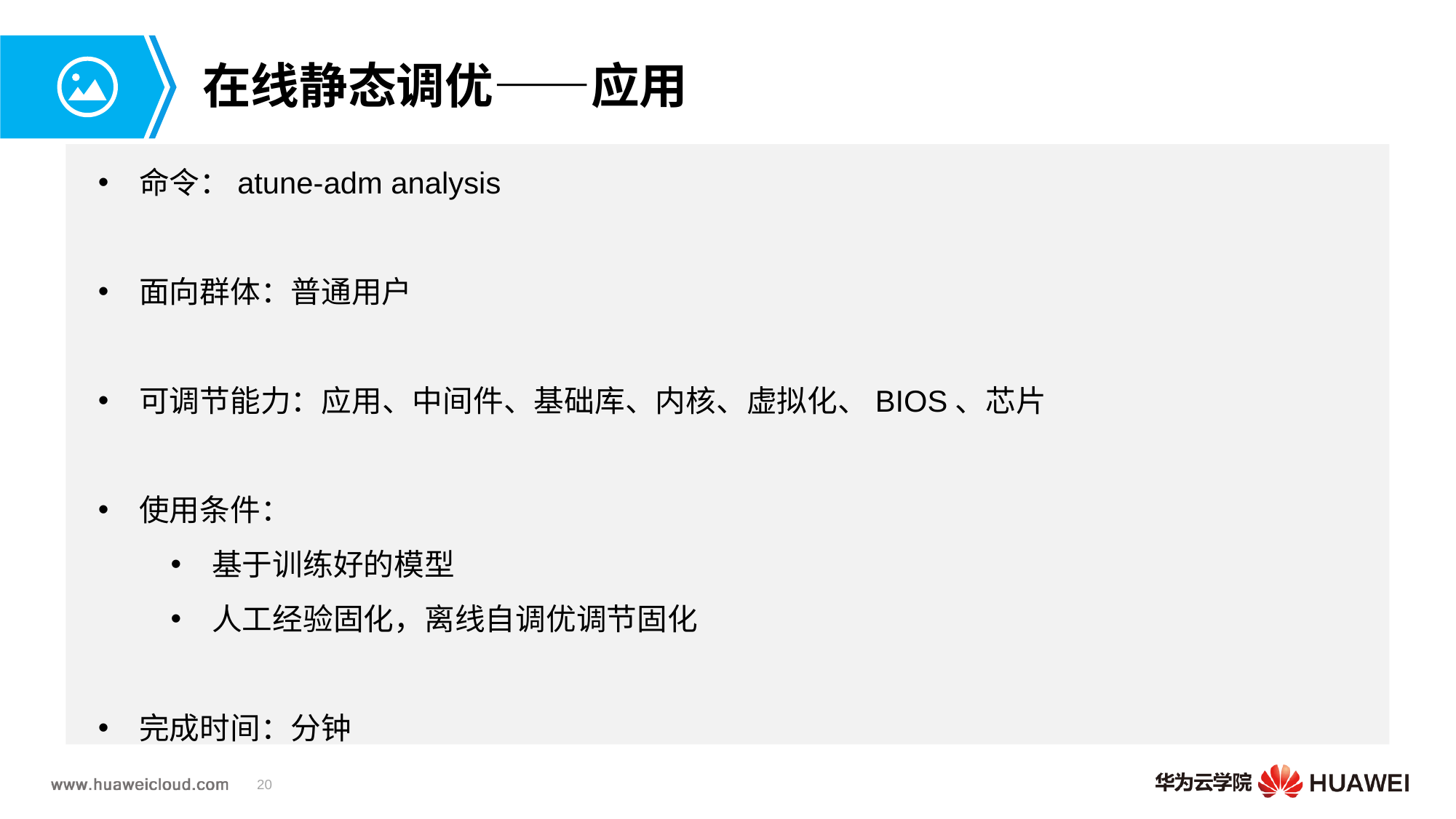

# 在线静态调优——应用
命令：atune-adm analysis

面向群体：普通用户

可调节能力：应用、中间件、基础库、内核、虚拟化、BIOS、芯片

使用条件：
基于训练好的模型
人工经验固化，离线自调优调节固化

完成时间：分钟